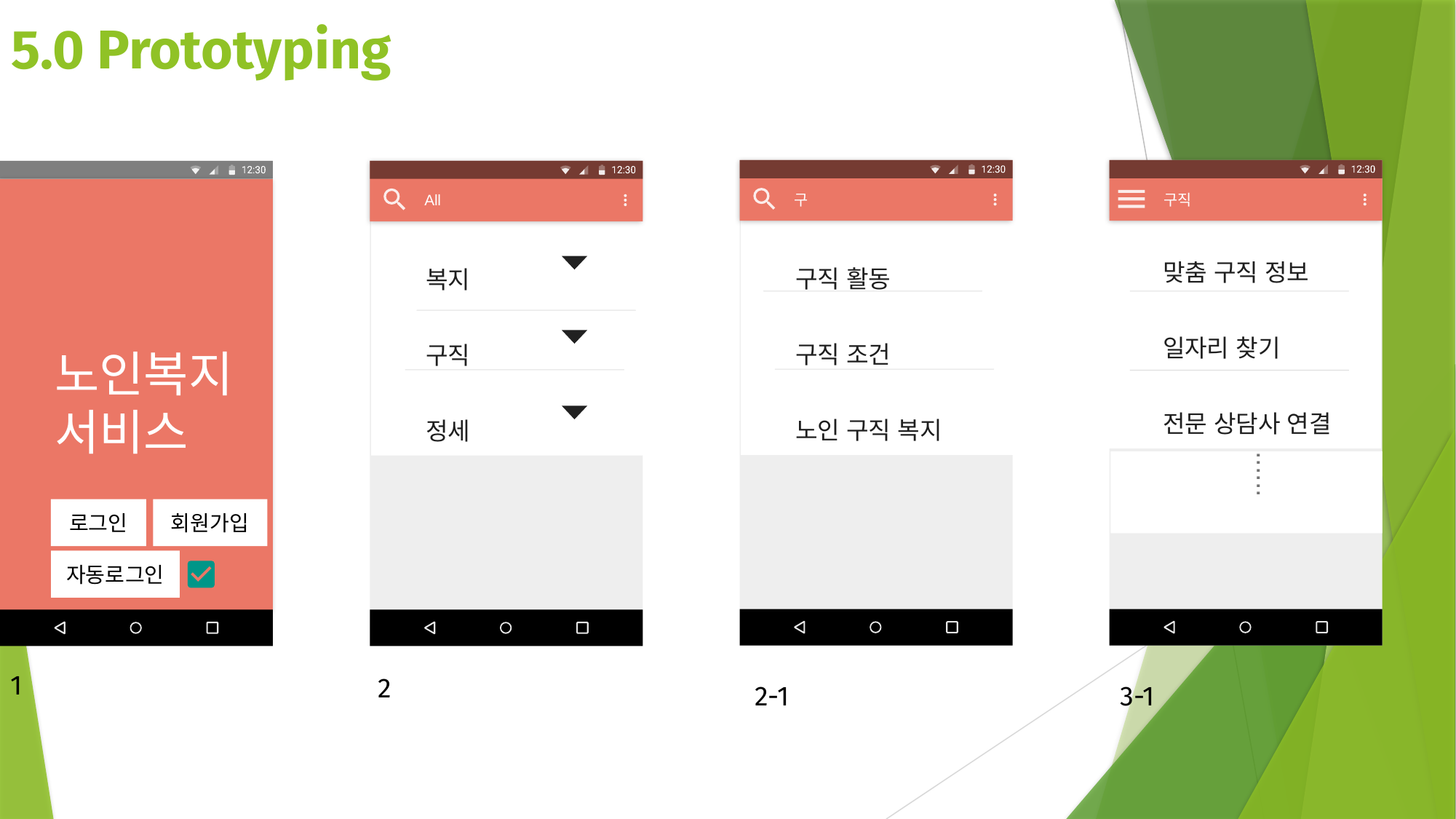

5.0 Prototyping

구

구직 활동
구직 조건
노인 구직 복지

구직

맞춤 구직 정보
일자리 찾기
전문 상담사 연결

......

노인복지서비스
회원가입
로그인
자동로그인

All

복지
구직
정세

1
2
2-1
3-1